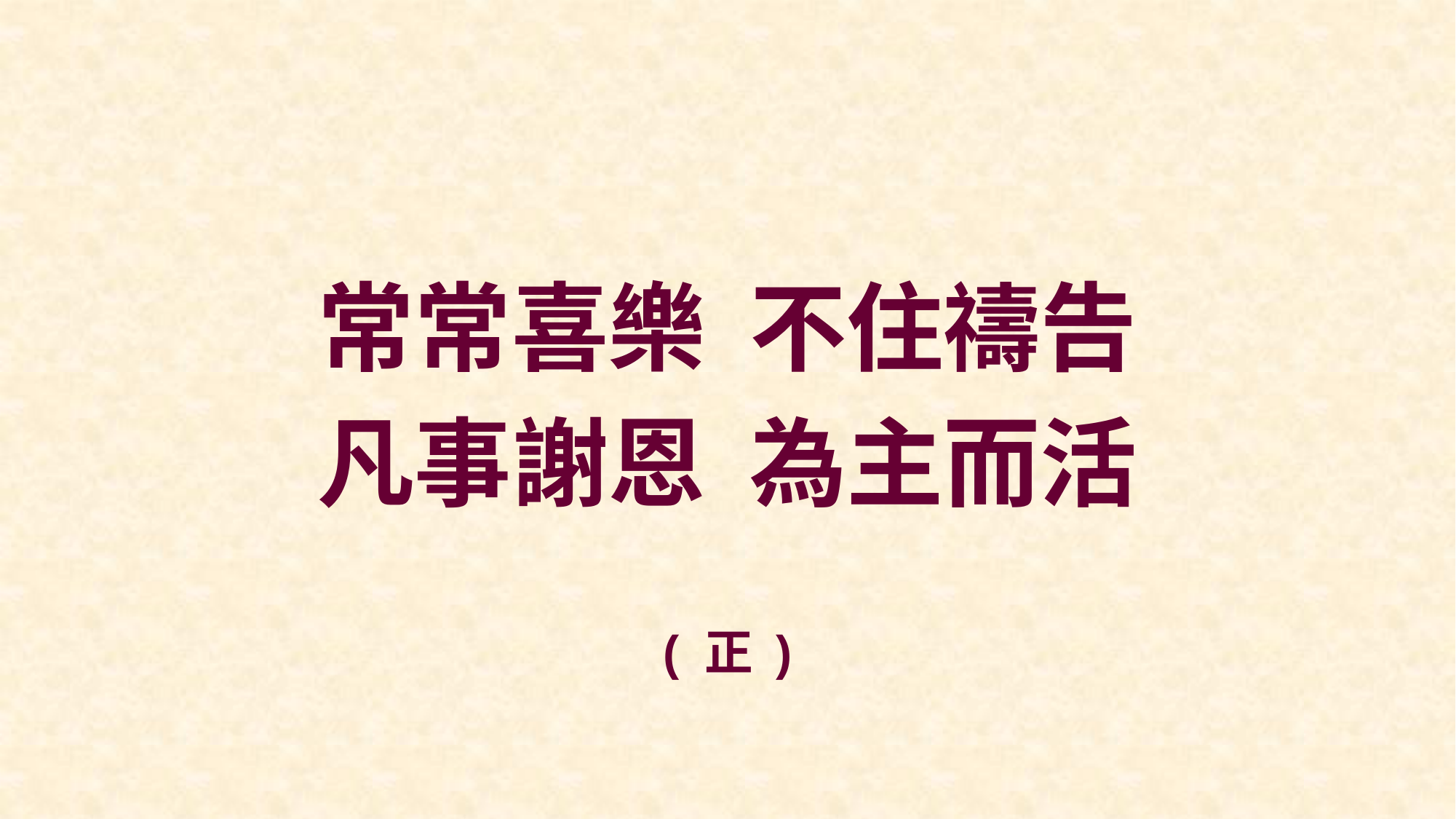

常常喜樂  不住禱告
凡事謝恩  為主而活
( 正 )